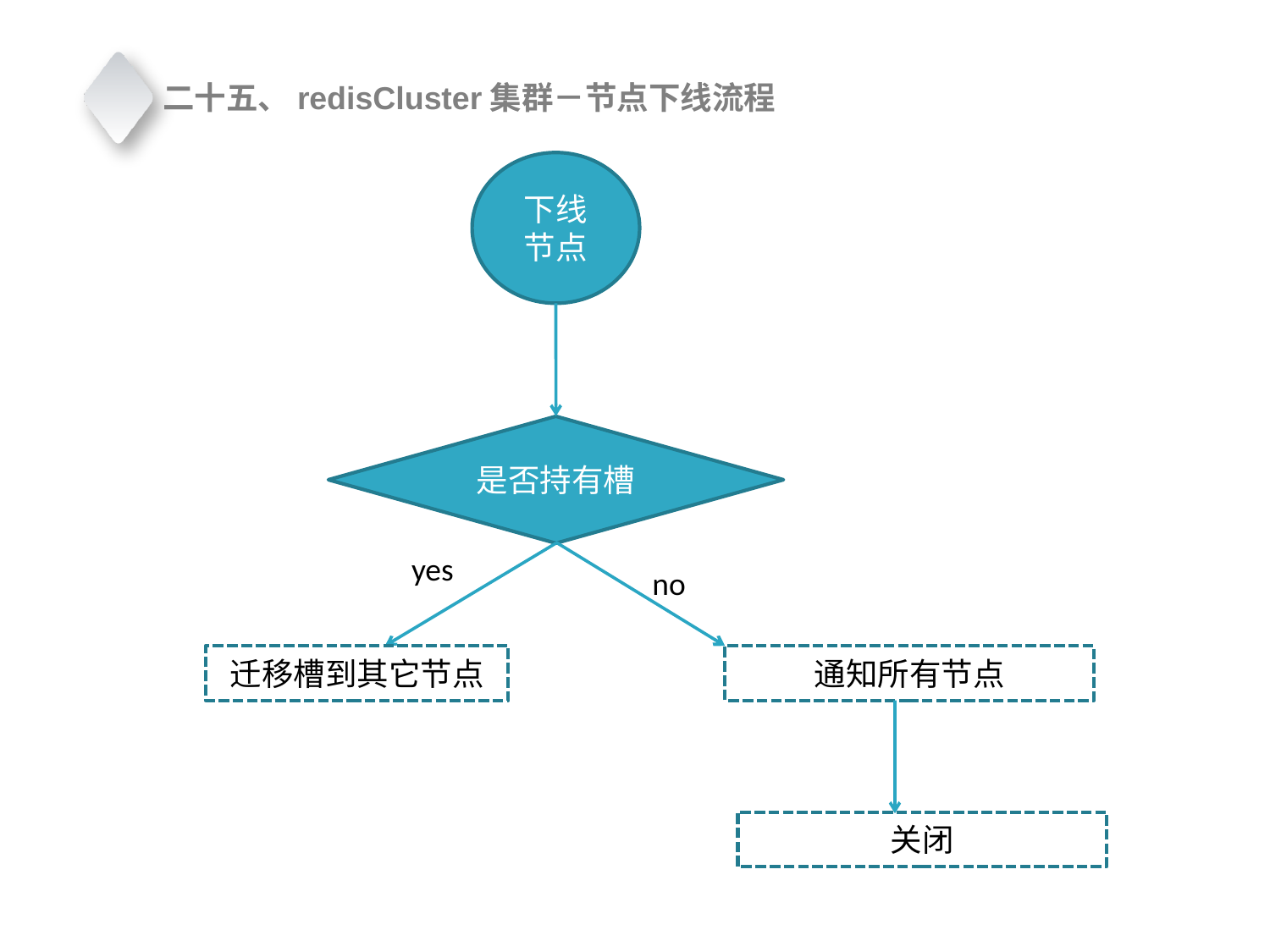

二十五、redisCluster集群－节点下线流程
下线节点
是否持有槽
yes
no
迁移槽到其它节点
通知所有节点
关闭